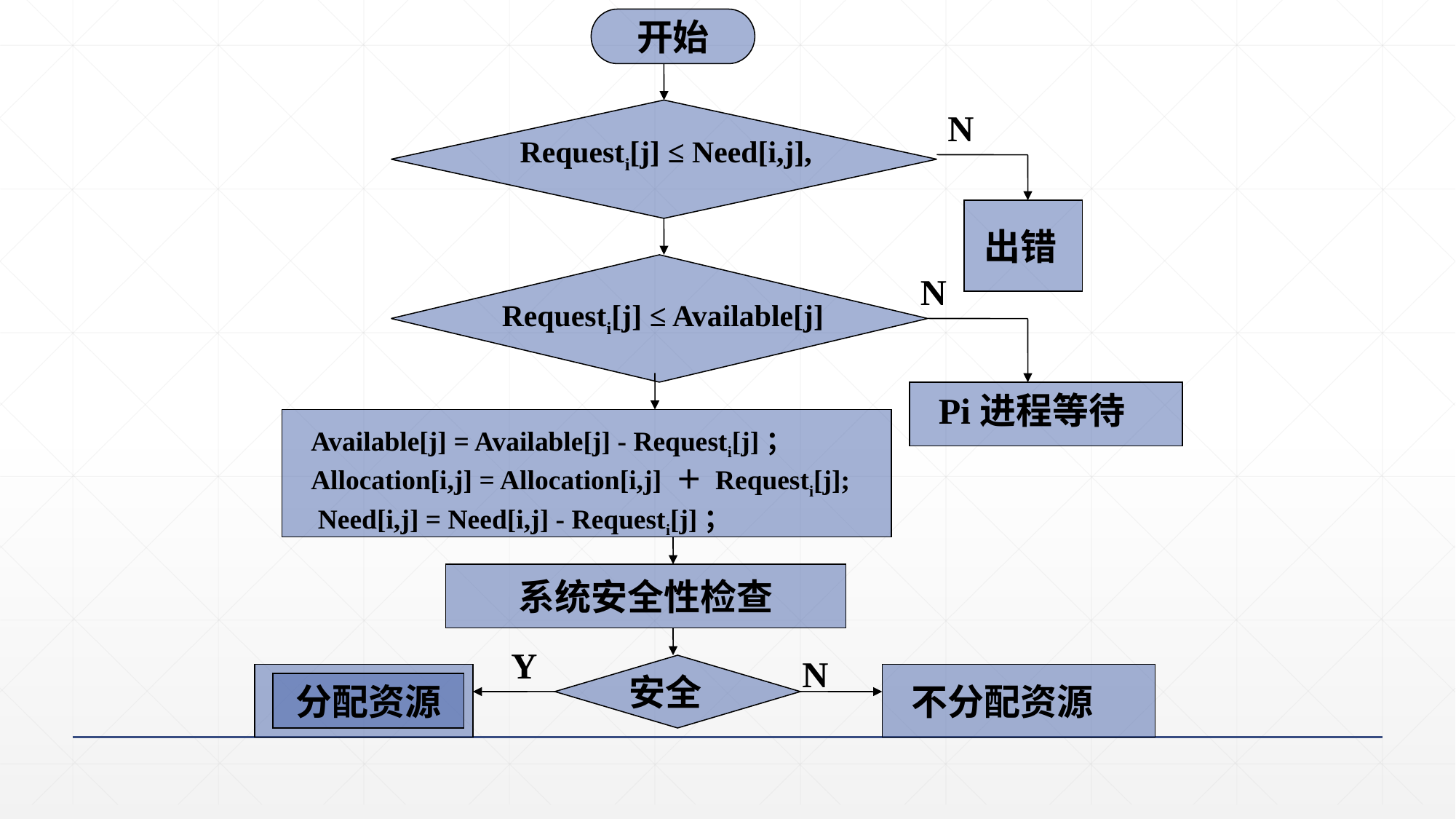

开始

N
Requesti[j] ≤ Need[i,j],

出错

N
Requesti[j] ≤ Available[j]

Pi进程等待

Available[j] = Available[j] - Requesti[j]；
Allocation[i,j] = Allocation[i,j] ＋ Requesti[j];
 Need[i,j] = Need[i,j] - Requesti[j]；

系统安全性检查

Y
N

安全

分配资源
不分配资源